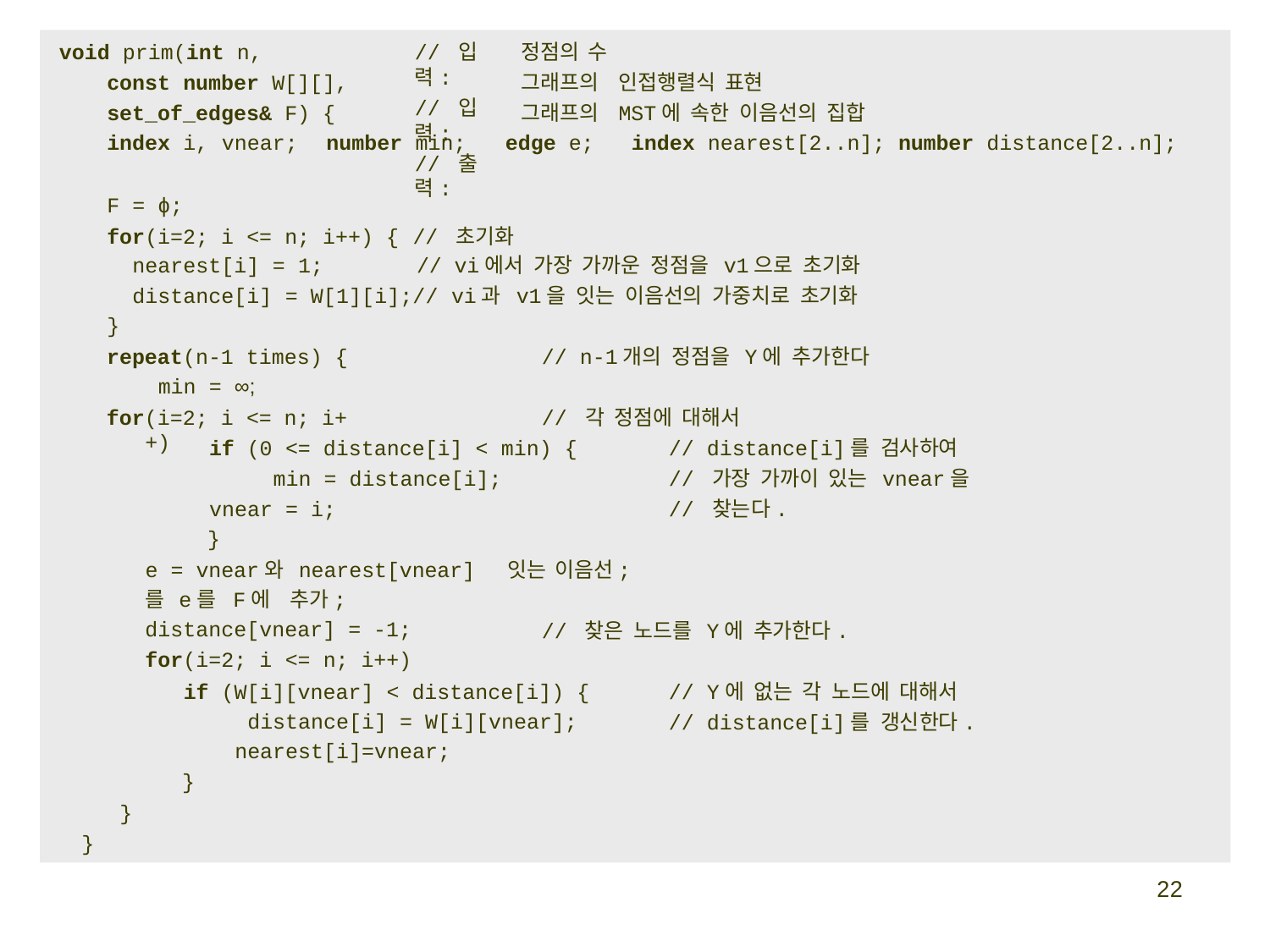

void prim(int n,
const number W[][],
set_of_edges& F) {
// 입력:
// 입력:
// 출력:
정점의 수
그래프의  그래프의
인접행렬식 표현
MST에 속한 이음선의 집합
index nearest[2..n]; number distance[2..n];
index i, vnear;	number min;	edge e;

F = ϕ;
for(i=2; i <= n; i++) { // 초기화
nearest[i] = 1;	// vi에서 가장 가까운 정점을 v1으로 초기화
distance[i] = W[1][i];// vi과 v1을 잇는 이음선의 가중치로 초기화
}
repeat(n-1 times) {  min = ∞;
for(i=2; i <= n; i++)
// n-1개의 정점을 Y에 추가한다
// 각 정점에 대해서
// distance[i]를 검사하여
// 가장 가까이 있는 vnear을
// 찾는다.
if (0 <= distance[i] < min) {  min = distance[i];
vnear = i;
}
e = vnear와 nearest[vnear]를  e를 F에 추가;  distance[vnear] = -1;  for(i=2; i <= n; i++)
잇는 이음선;
// 찾은 노드를 Y에 추가한다.
if (W[i][vnear] < distance[i]) {  distance[i] = W[i][vnear];  nearest[i]=vnear;
}
// Y에 없는 각 노드에 대해서
// distance[i]를 갱신한다.
}
}
22